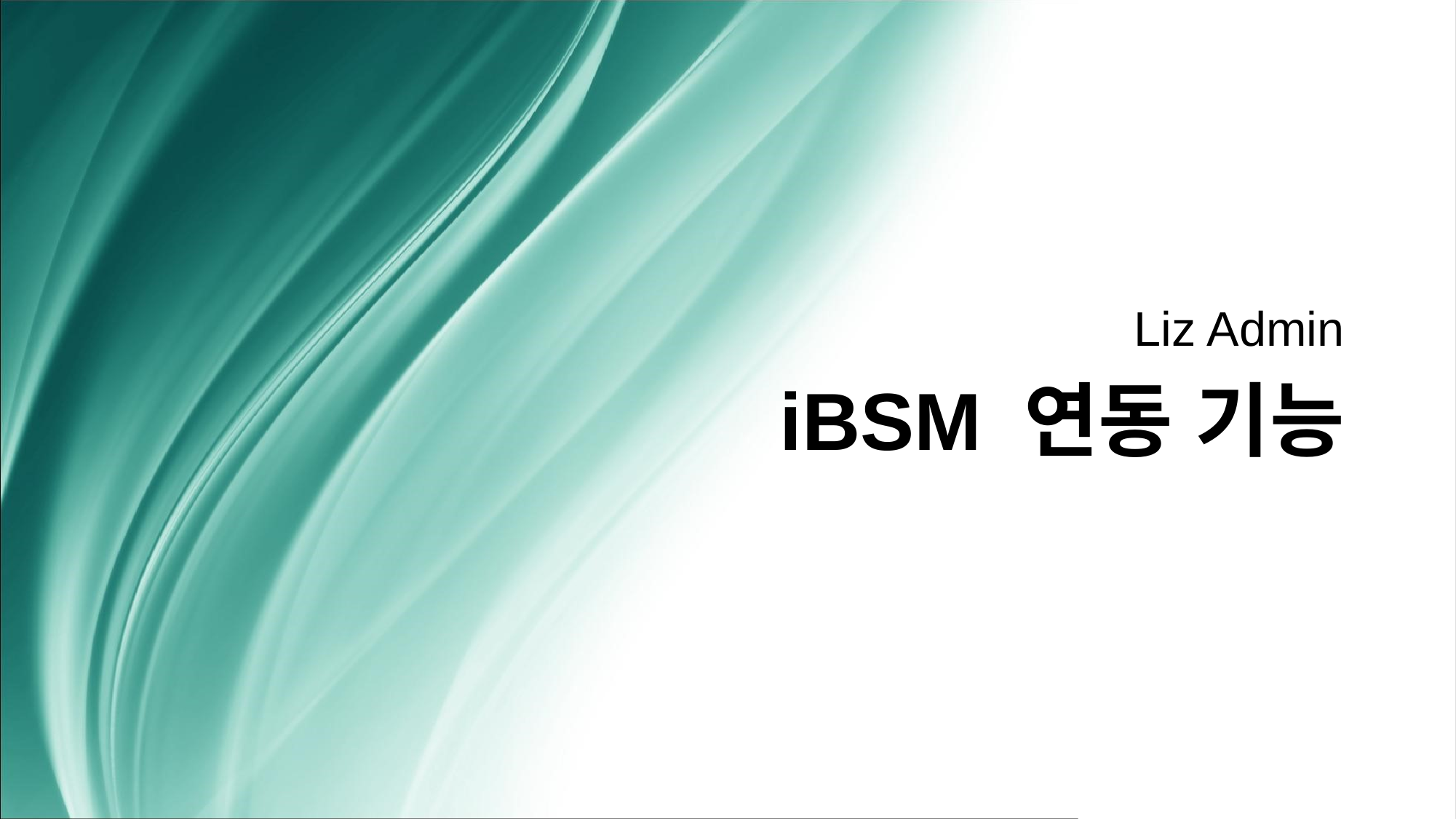

Liz Admin
# iBSM 연동 기능
50